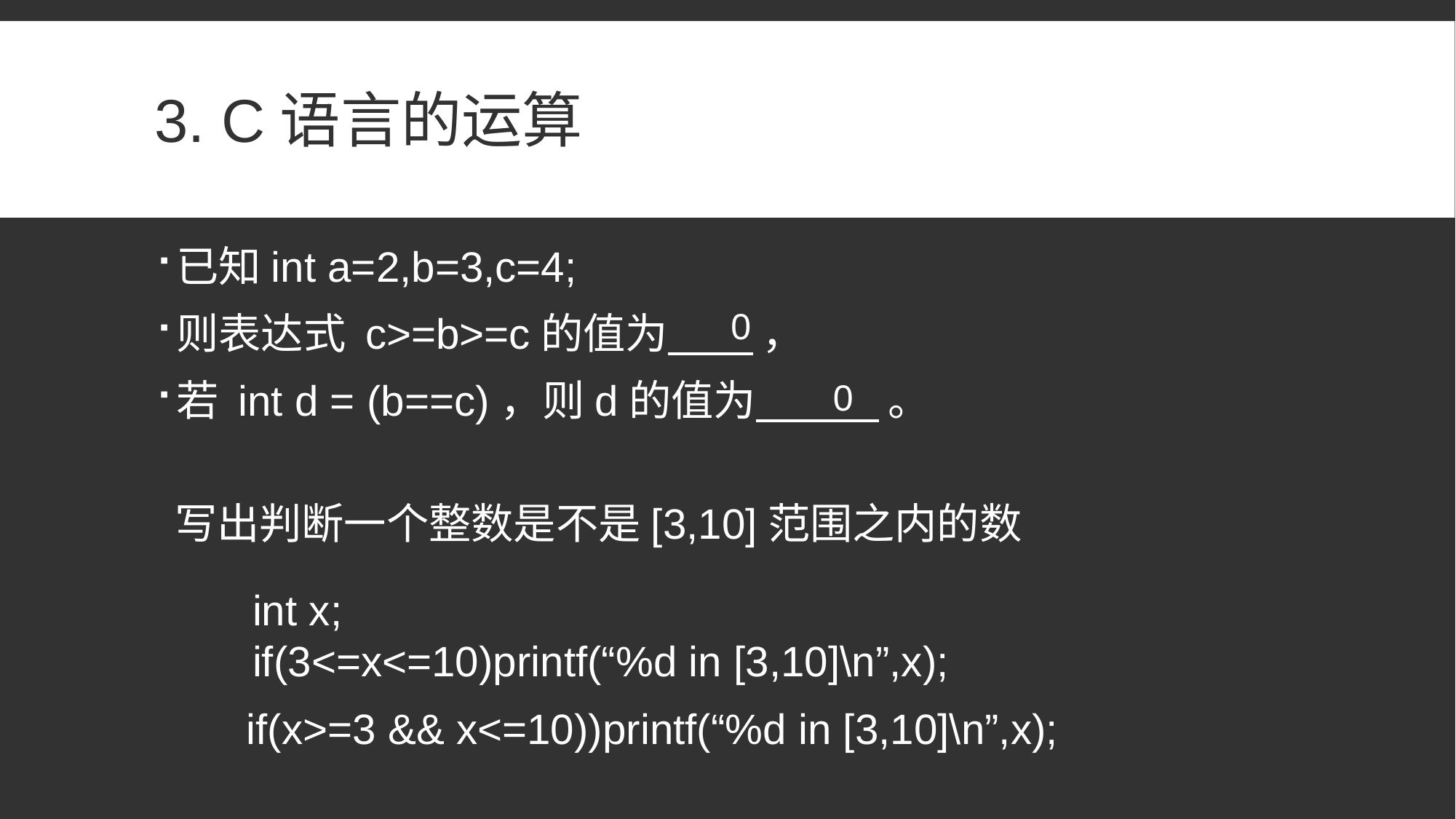

# 3. C语言的运算
已知int a=2,b=3,c=4;
则表达式 c>=b>=c的值为          ，
若 int d = (b==c)，则d的值为              。
0
0
写出判断一个整数是不是[3,10]范围之内的数
int x;
if(3<=x<=10)printf(“%d in [3,10]\n”,x);
if(x>=3 && x<=10))printf(“%d in [3,10]\n”,x);